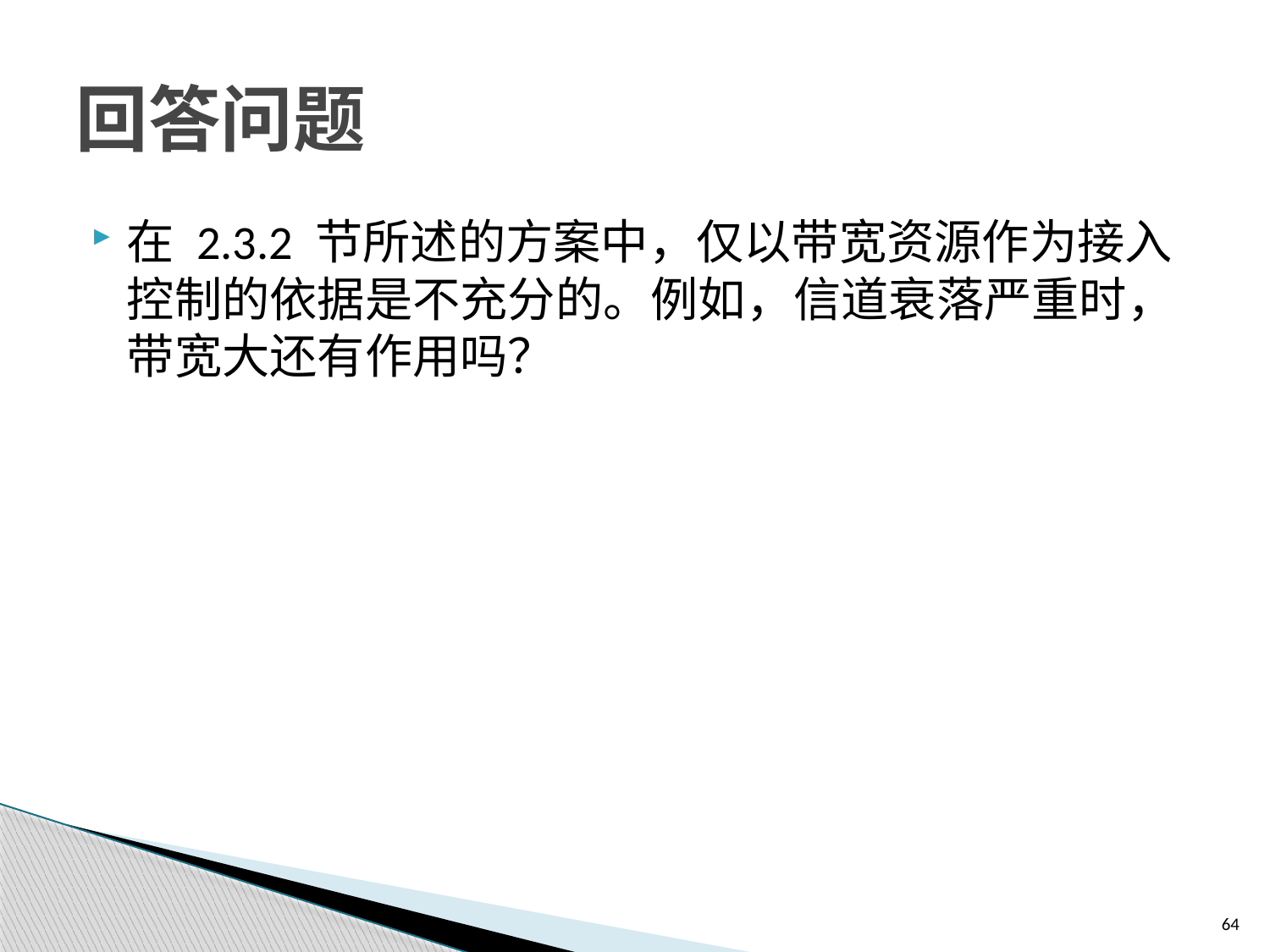

# 回答问题
在 2.3.2 节所述的方案中，仅以带宽资源作为接入控制的依据是不充分的。例如，信道衰落严重时，带宽大还有作用吗？
64